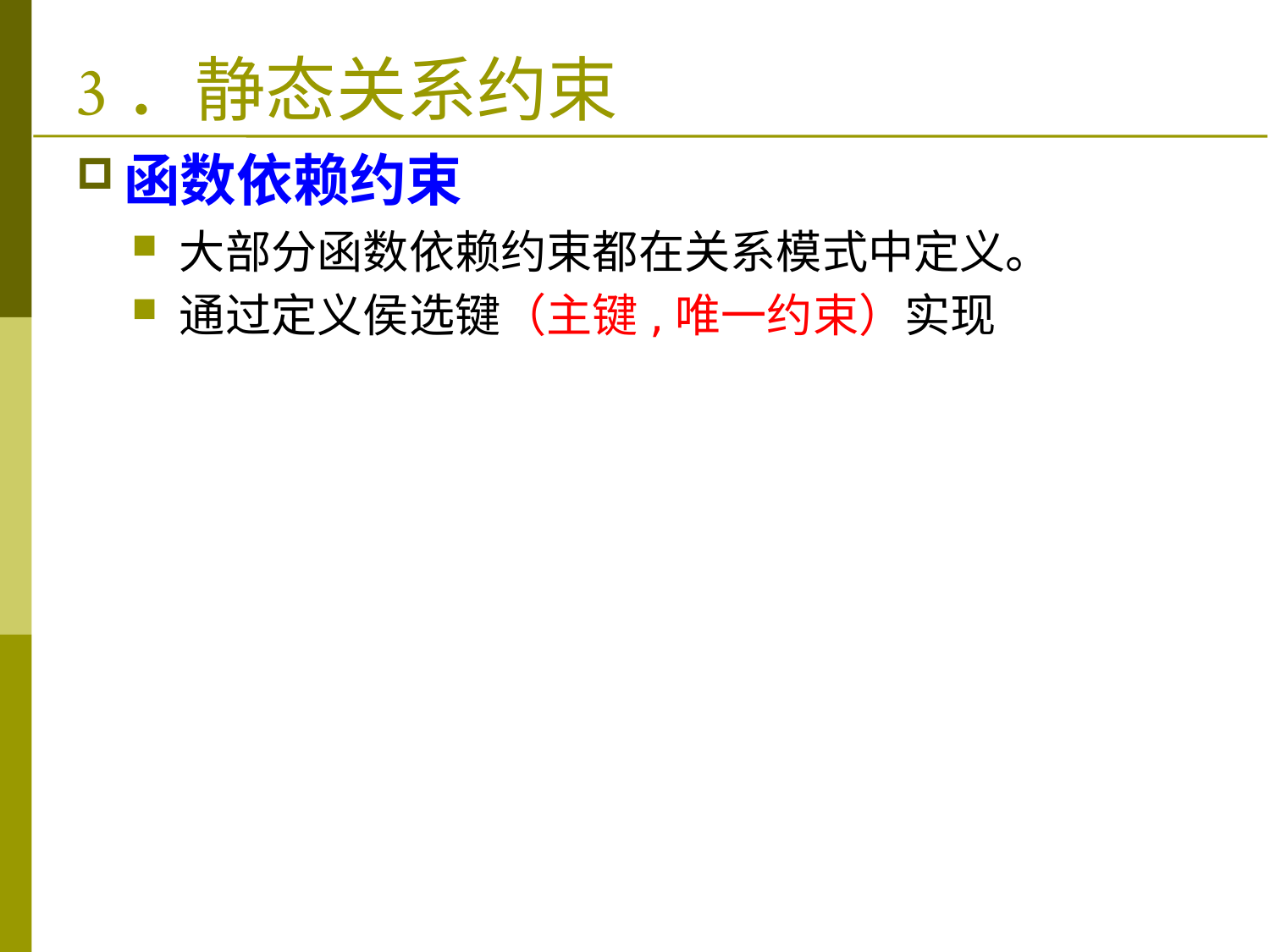

# 3．静态关系约束
函数依赖约束
 大部分函数依赖约束都在关系模式中定义。
 通过定义侯选键（主键,唯一约束）实现